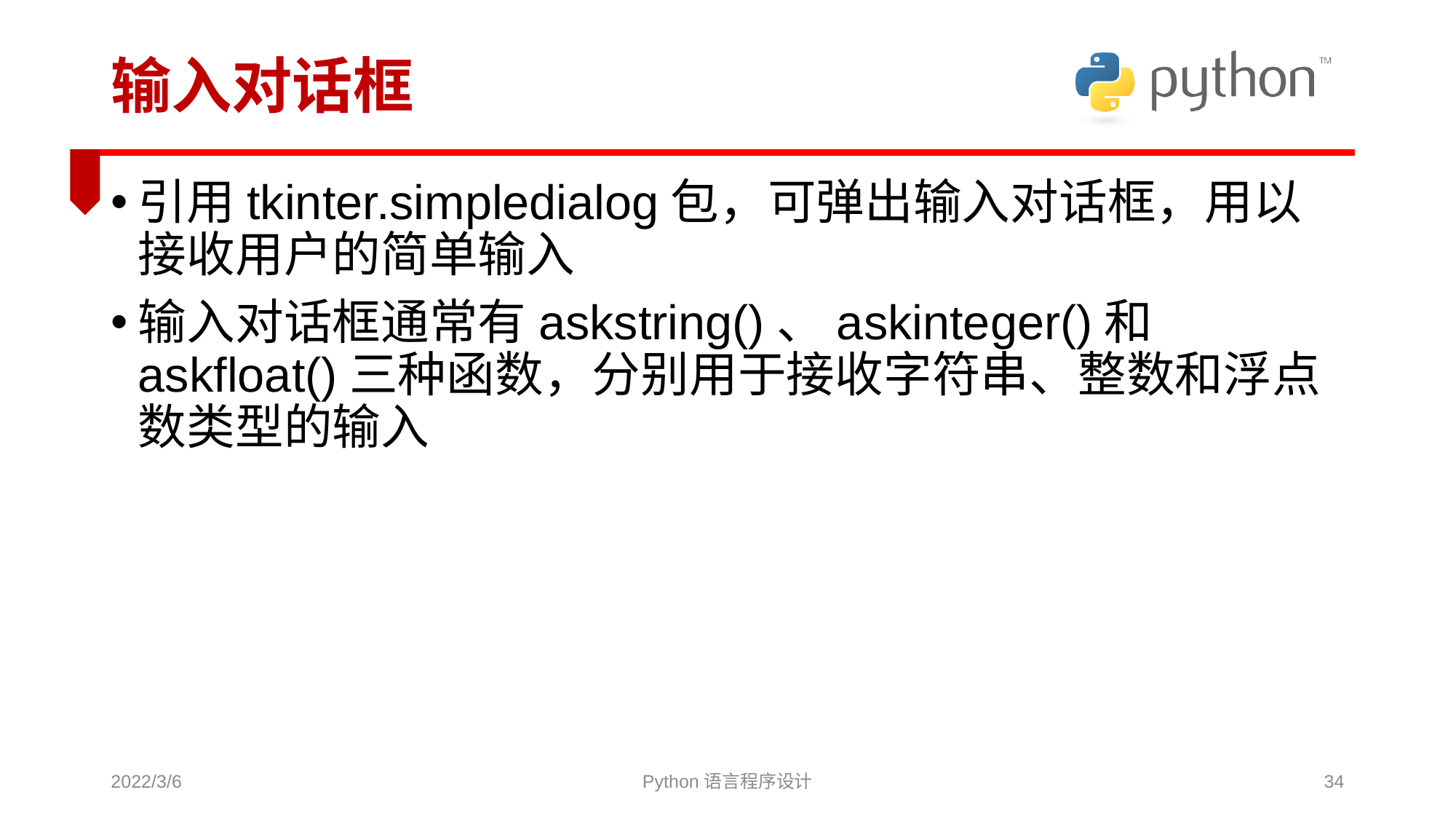

# 输入对话框
引用tkinter.simpledialog包，可弹出输入对话框，用以接收用户的简单输入
输入对话框通常有askstring()、askinteger()和askfloat()三种函数，分别用于接收字符串、整数和浮点数类型的输入
2022/3/6
Python语言程序设计
34